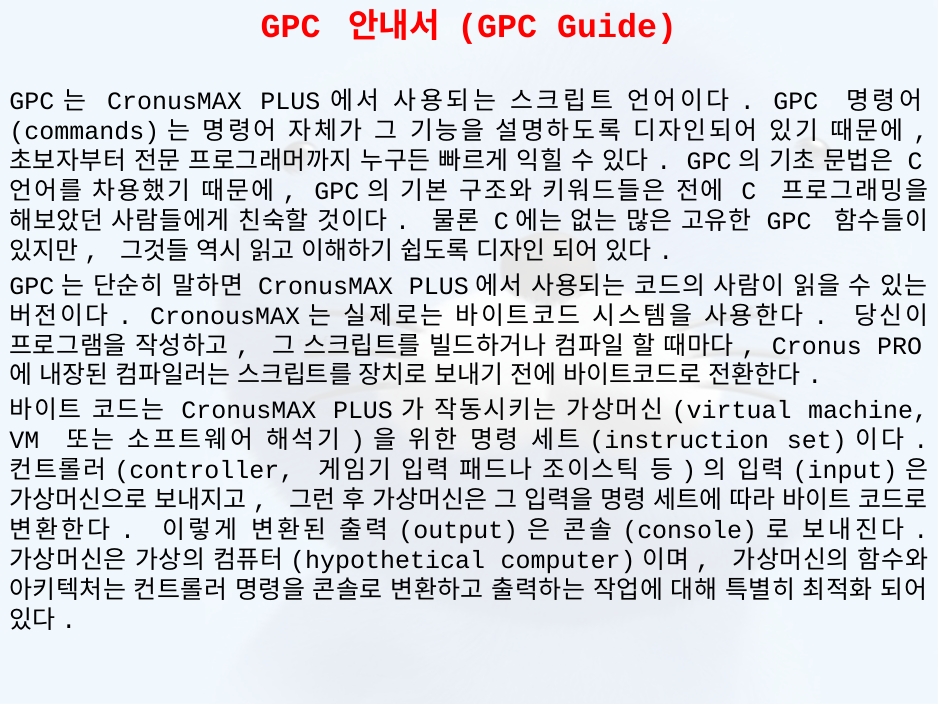

GPC 안내서 (GPC Guide)

GPC는 CronusMAX PLUS에서 사용되는 스크립트 언어이다. GPC 명령어(commands)는 명령어 자체가 그 기능을 설명하도록 디자인되어 있기 때문에, 초보자부터 전문 프로그래머까지 누구든 빠르게 익힐 수 있다. GPC의 기초 문법은 C언어를 차용했기 때문에, GPC의 기본 구조와 키워드들은 전에 C 프로그래밍을 해보았던 사람들에게 친숙할 것이다. 물론 C에는 없는 많은 고유한 GPC 함수들이 있지만, 그것들 역시 읽고 이해하기 쉽도록 디자인 되어 있다.
GPC는 단순히 말하면 CronusMAX PLUS에서 사용되는 코드의 사람이 읽을 수 있는 버전이다. CronousMAX는 실제로는 바이트코드 시스템을 사용한다. 당신이 프로그램을 작성하고, 그 스크립트를 빌드하거나 컴파일 할 때마다, Cronus PRO에 내장된 컴파일러는 스크립트를 장치로 보내기 전에 바이트코드로 전환한다.
바이트 코드는 CronusMAX PLUS가 작동시키는 가상머신(virtual machine, VM 또는 소프트웨어 해석기)을 위한 명령 세트(instruction set)이다. 컨트롤러(controller, 게임기 입력 패드나 조이스틱 등)의 입력(input)은 가상머신으로 보내지고, 그런 후 가상머신은 그 입력을 명령 세트에 따라 바이트 코드로 변환한다. 이렇게 변환된 출력(output)은 콘솔(console)로 보내진다. 가상머신은 가상의 컴퓨터(hypothetical computer)이며, 가상머신의 함수와 아키텍처는 컨트롤러 명령을 콘솔로 변환하고 출력하는 작업에 대해 특별히 최적화 되어 있다.